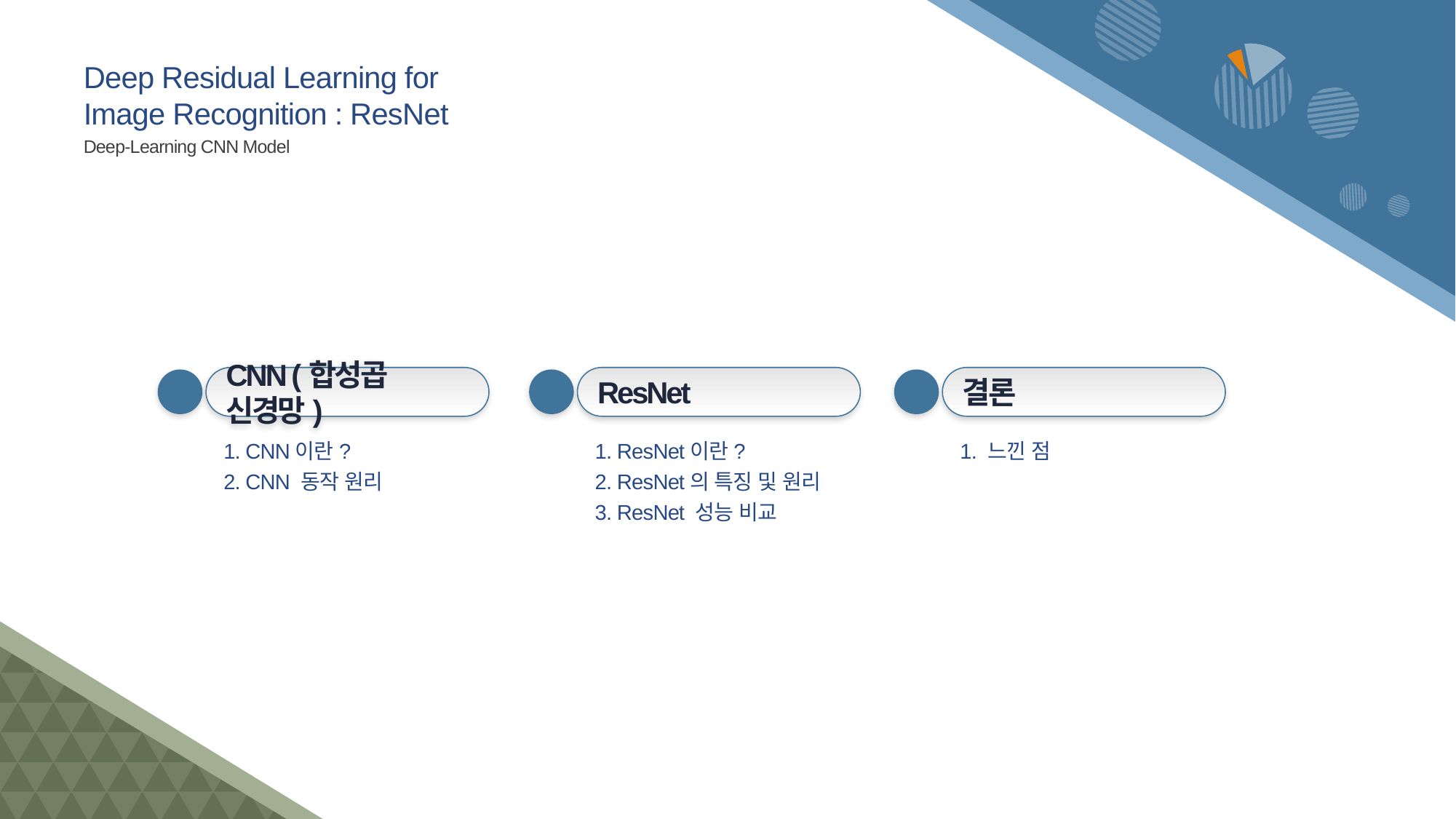

Deep Residual Learning for
Image Recognition : ResNet
Deep-Learning CNN Model

CNN (합성곱 신경망)
I
ResNet
II
결론
III
1. CNN이란?
2. CNN 동작 원리

1. ResNet이란?
2. ResNet의 특징 및 원리
3. ResNet 성능 비교
1. 느낀 점